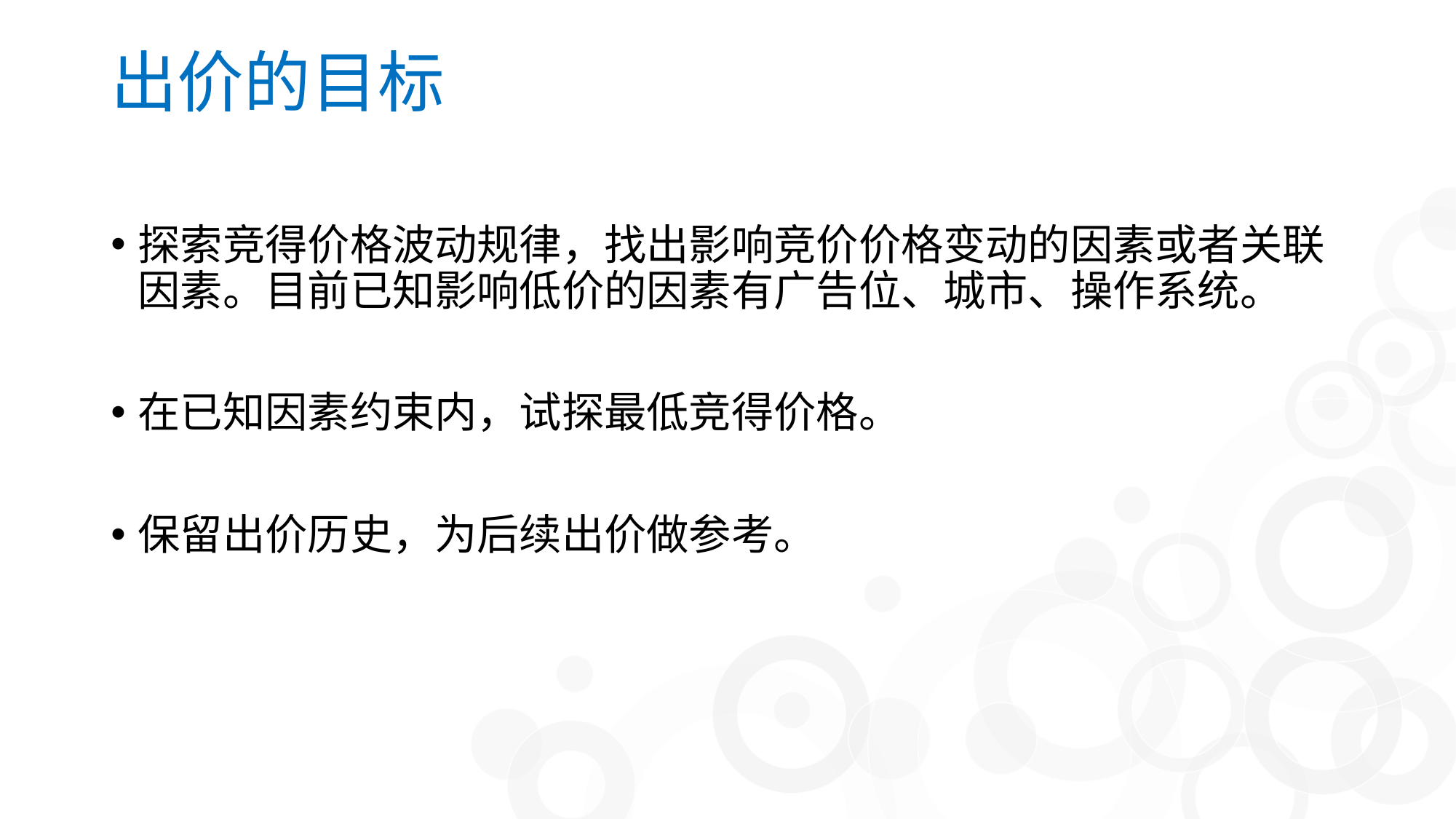

# 出价的目标
探索竞得价格波动规律，找出影响竞价价格变动的因素或者关联因素。目前已知影响低价的因素有广告位、城市、操作系统。

在已知因素约束内，试探最低竞得价格。

保留出价历史，为后续出价做参考。